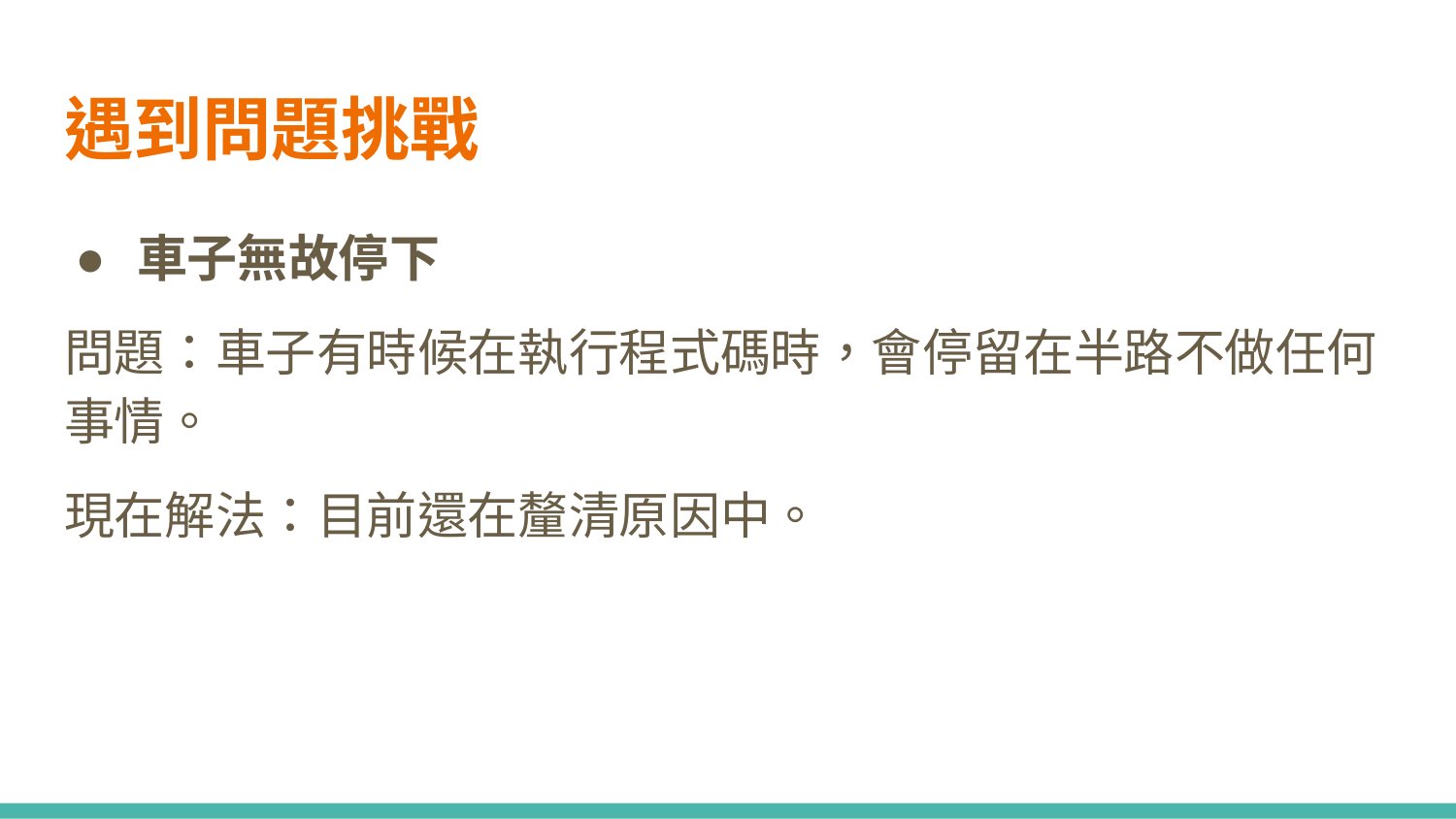

# 遇到問題挑戰

車子無故停下
問題：車子有時候在執行程式碼時，會停留在半路不做任何事情。
現在解法：目前還在釐清原因中。